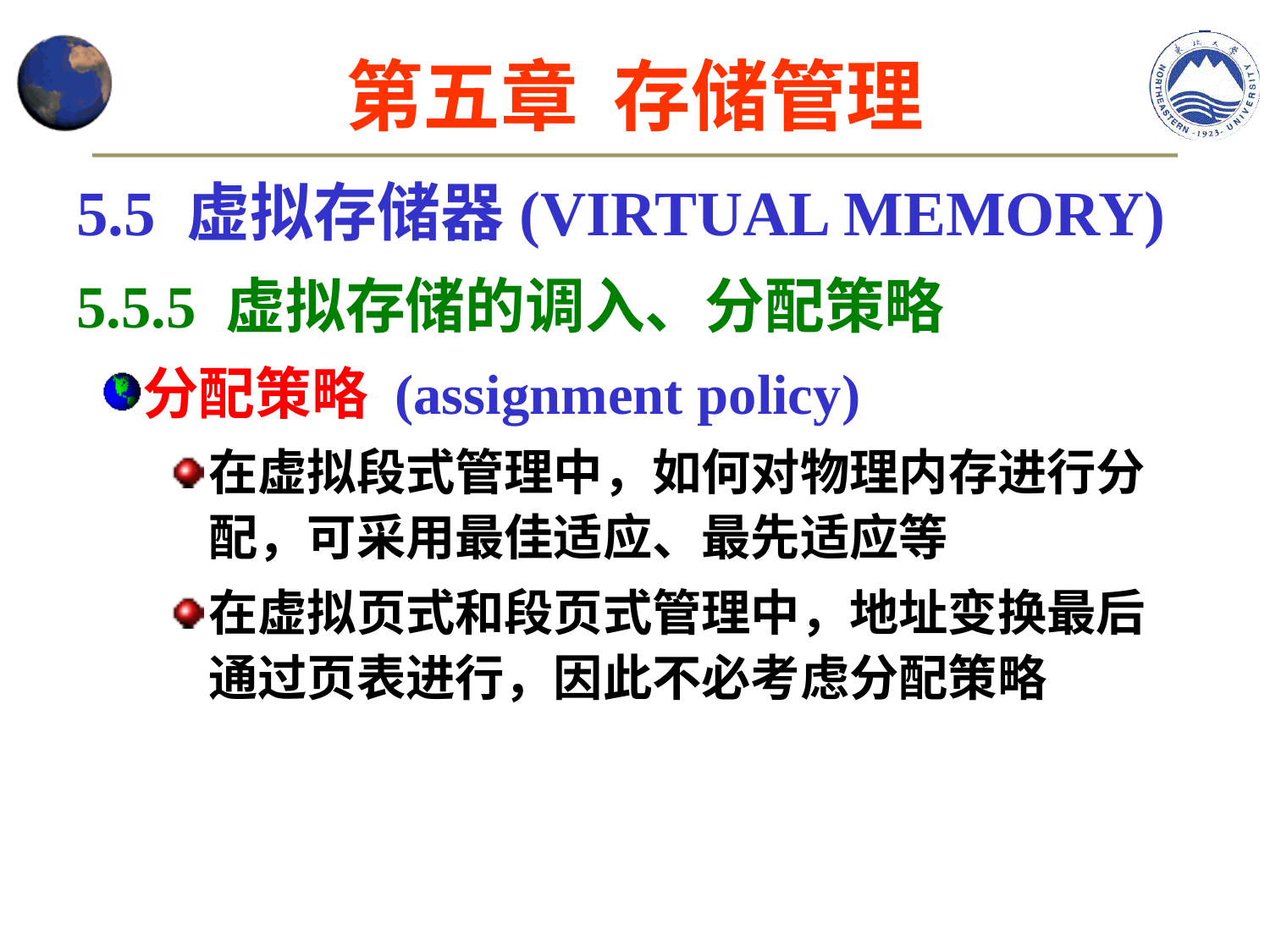

第五章  存储管理
5.5 虚拟存储器(VIRTUAL MEMORY)
5.5.5 虚拟存储的调入、分配策略
分配策略 (assignment policy)
在虚拟段式管理中，如何对物理内存进行分配，可采用最佳适应、最先适应等
在虚拟页式和段页式管理中，地址变换最后通过页表进行，因此不必考虑分配策略